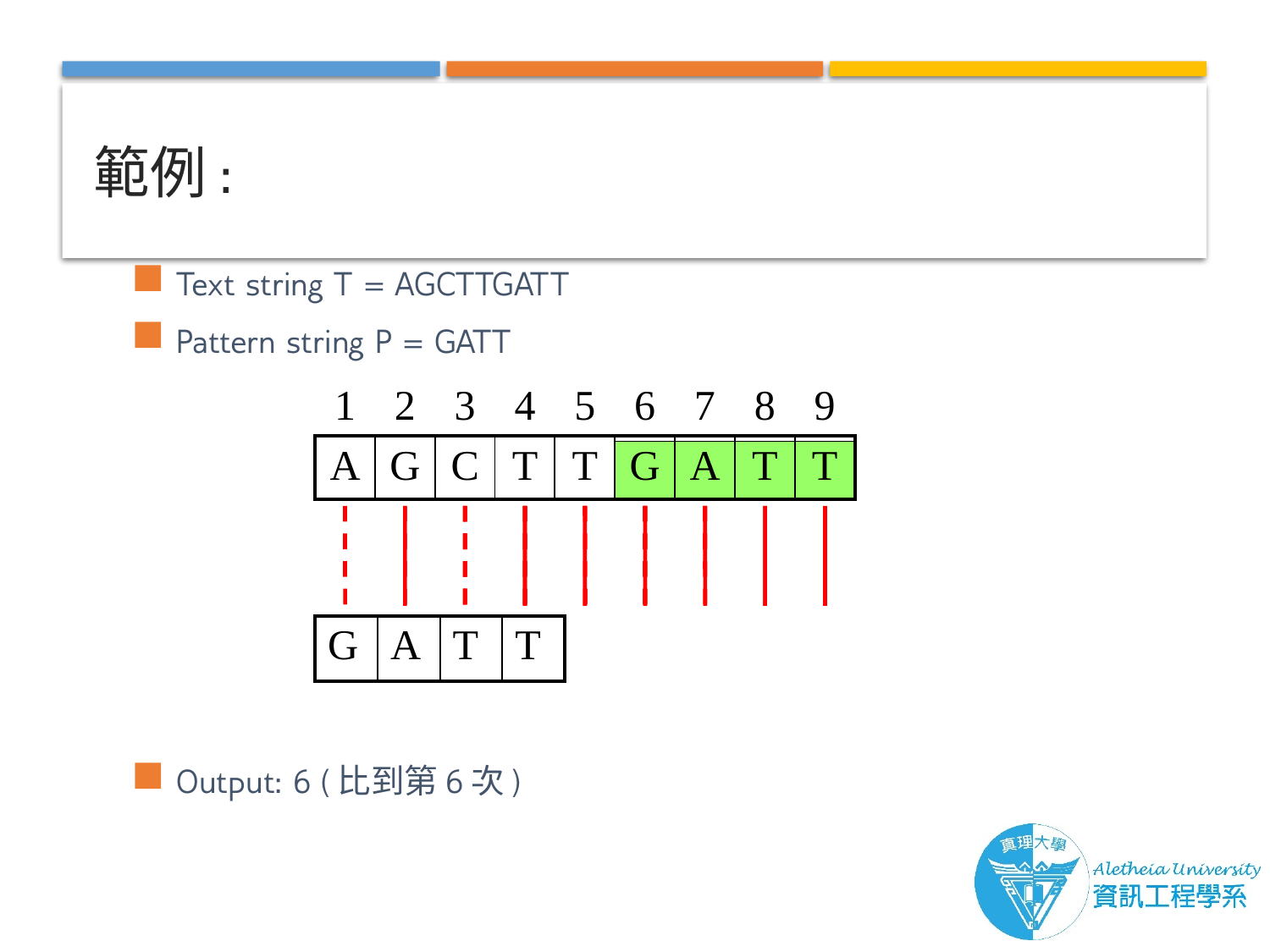

# 範例:
Text string T = AGCTTGATT
Pattern string P = GATT

Output: 6 (比到第6次)

| 1 | 2 | 3 | 4 | 5 | 6 | 7 | 8 | 9 |
| --- | --- | --- | --- | --- | --- | --- | --- | --- |
| A | G | C | T | T | G | A | T | T |

| G | A | T | T |
| --- | --- | --- | --- |